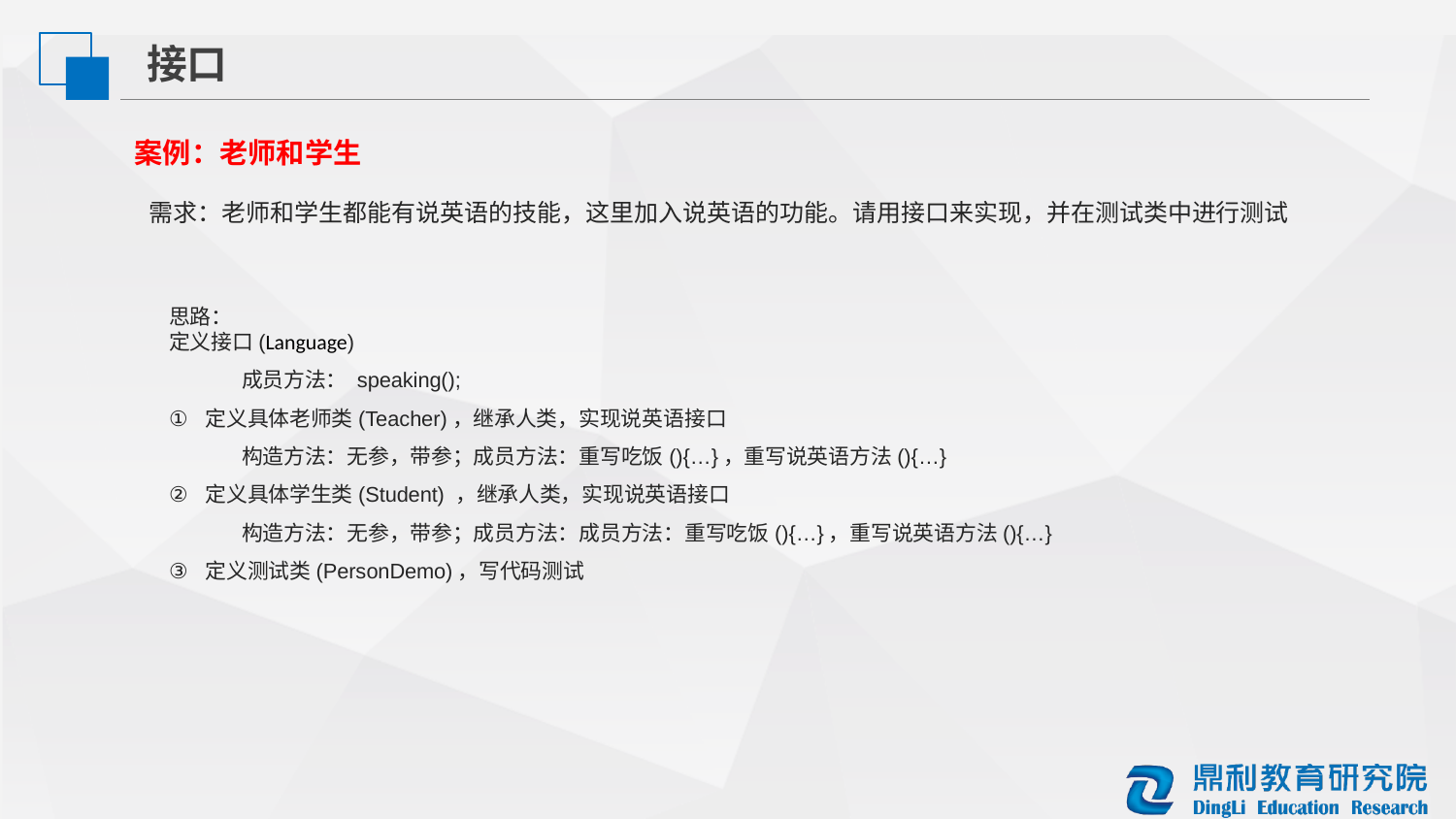

接口
案例：老师和学生
需求：老师和学生都能有说英语的技能，这里加入说英语的功能。请用接口来实现，并在测试类中进行测试
思路：
定义接口(Language)
成员方法： speaking();
定义具体老师类(Teacher)，继承人类，实现说英语接口
构造方法：无参，带参；成员方法：重写吃饭(){…}，重写说英语方法(){…}
定义具体学生类(Student) ，继承人类，实现说英语接口
构造方法：无参，带参；成员方法：成员方法：重写吃饭(){…}，重写说英语方法(){…}
定义测试类(PersonDemo)，写代码测试